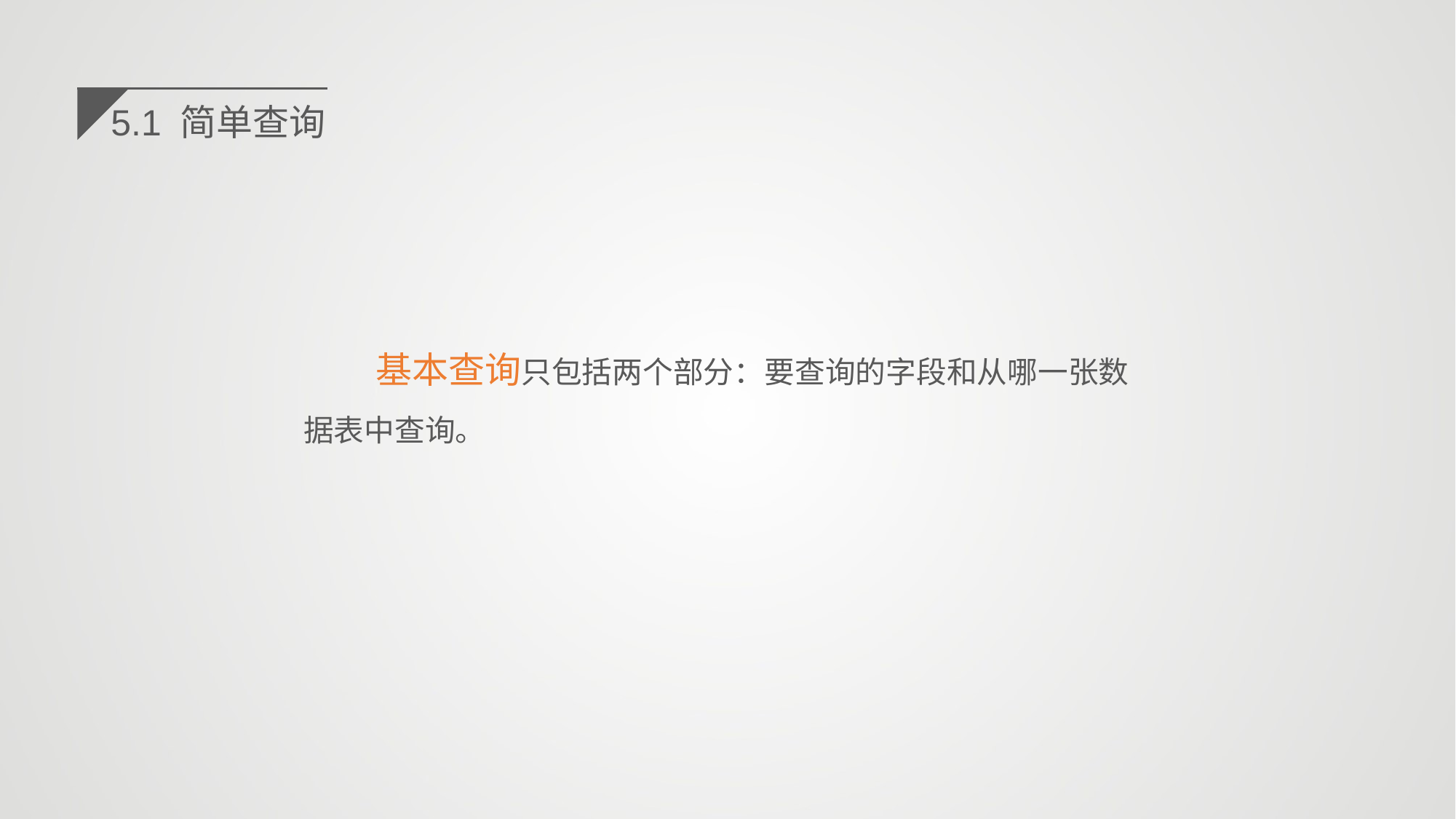

5.1 简单查询

      基本查询只包括两个部分：要查询的字段和从哪一张数据表中查询。